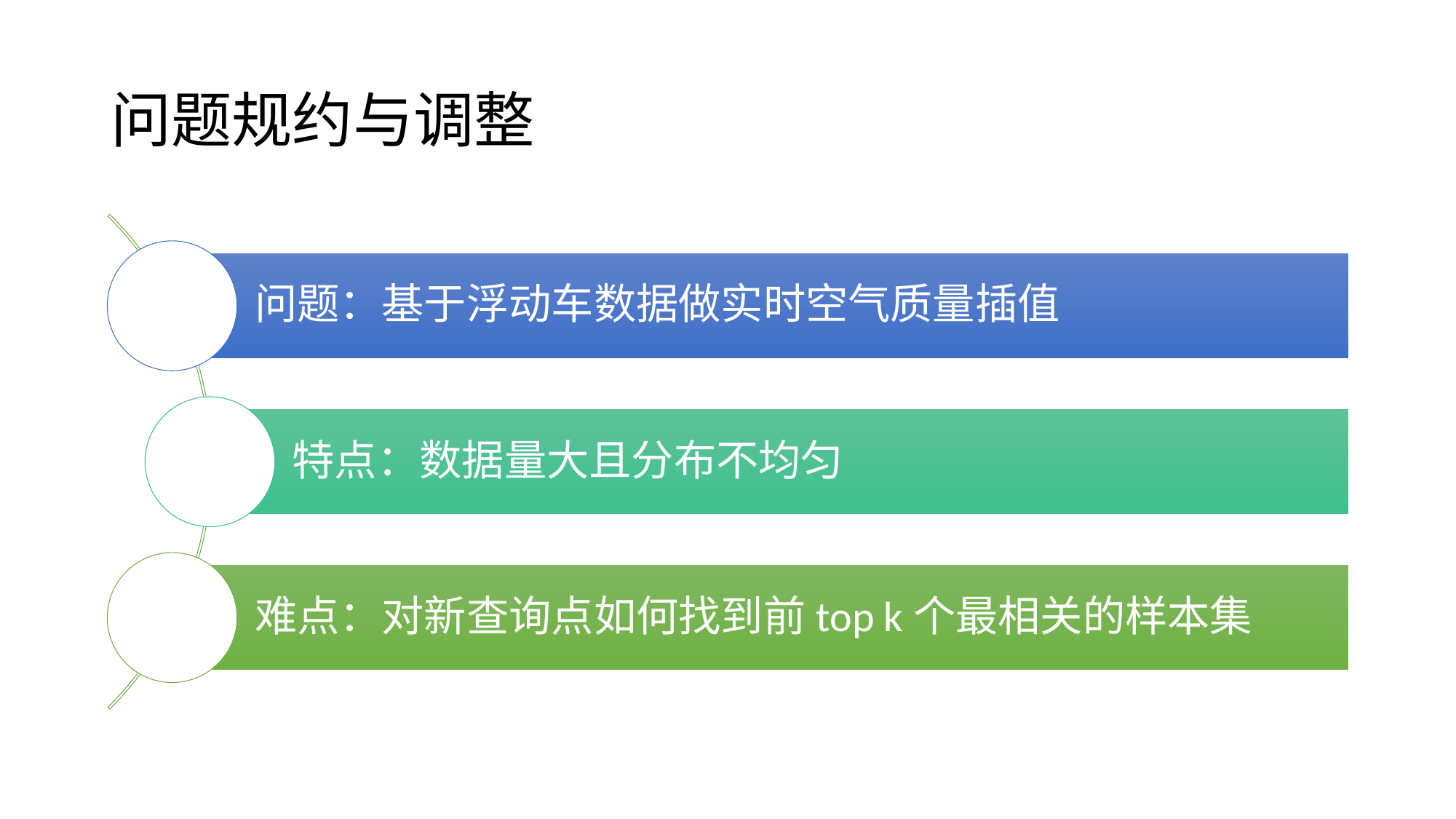

# 问题规约与调整
问题：基于浮动车数据做实时空气质量插值
特点：数据量大且分布不均匀
难点：对新查询点如何找到前top k个最相关的样本集